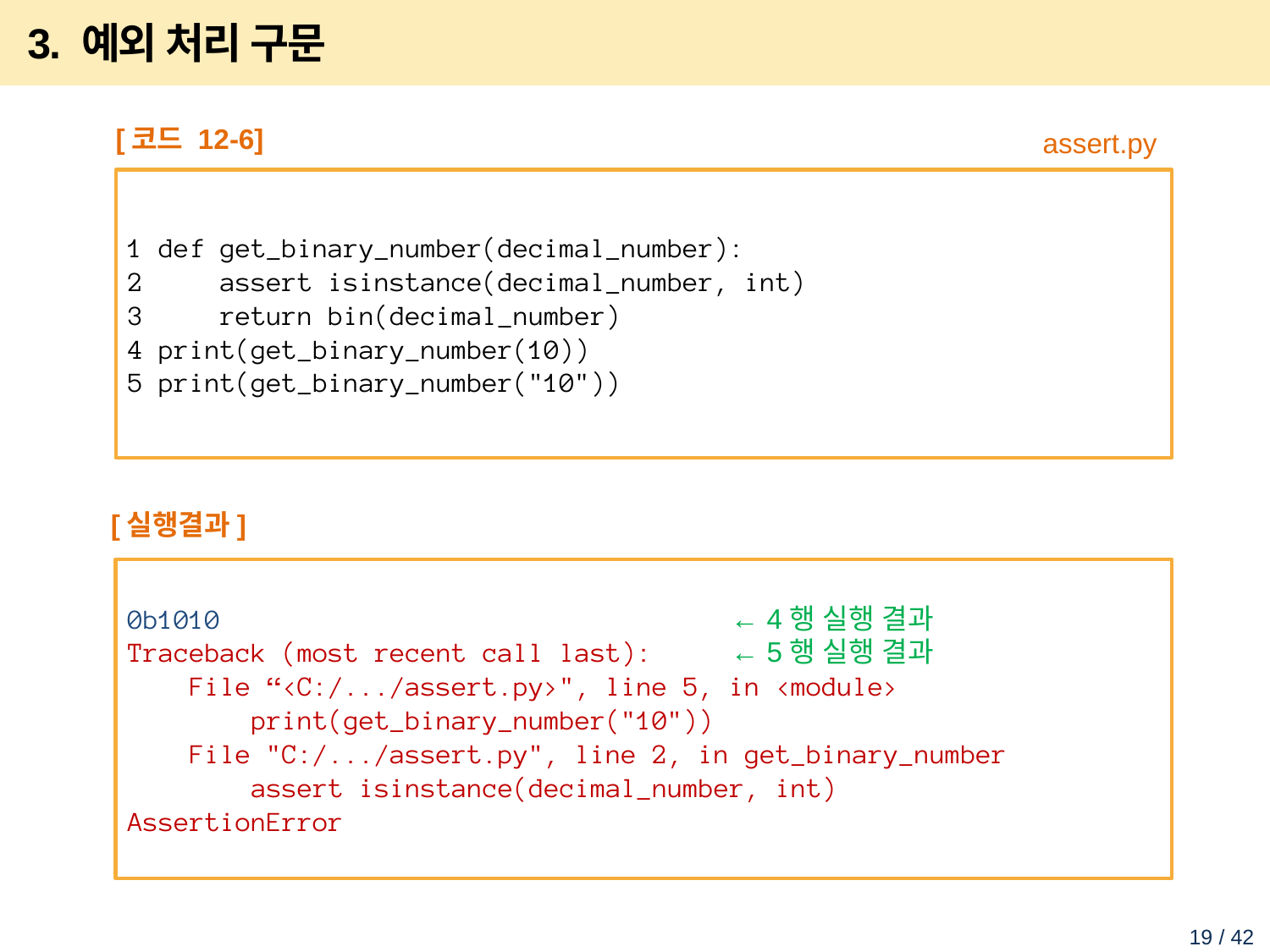

# 3. 예외 처리 구문

[코드 12-6]
1 def get_binary_number(decimal_number):
2     assert isinstance(decimal_number, int)
3     return bin(decimal_number)
4 print(get_binary_number(10))
5 print(get_binary_number("10"))
[실행결과]
0b1010                                 ← 4행 실행 결과
Traceback (most recent call last):     ← 5행 실행 결과
    File “<C:/.../assert.py>", line 5, in <module>
        print(get_binary_number("10"))
    File "C:/.../assert.py", line 2, in get_binary_number
        assert isinstance(decimal_number, int)
AssertionError
assert.py